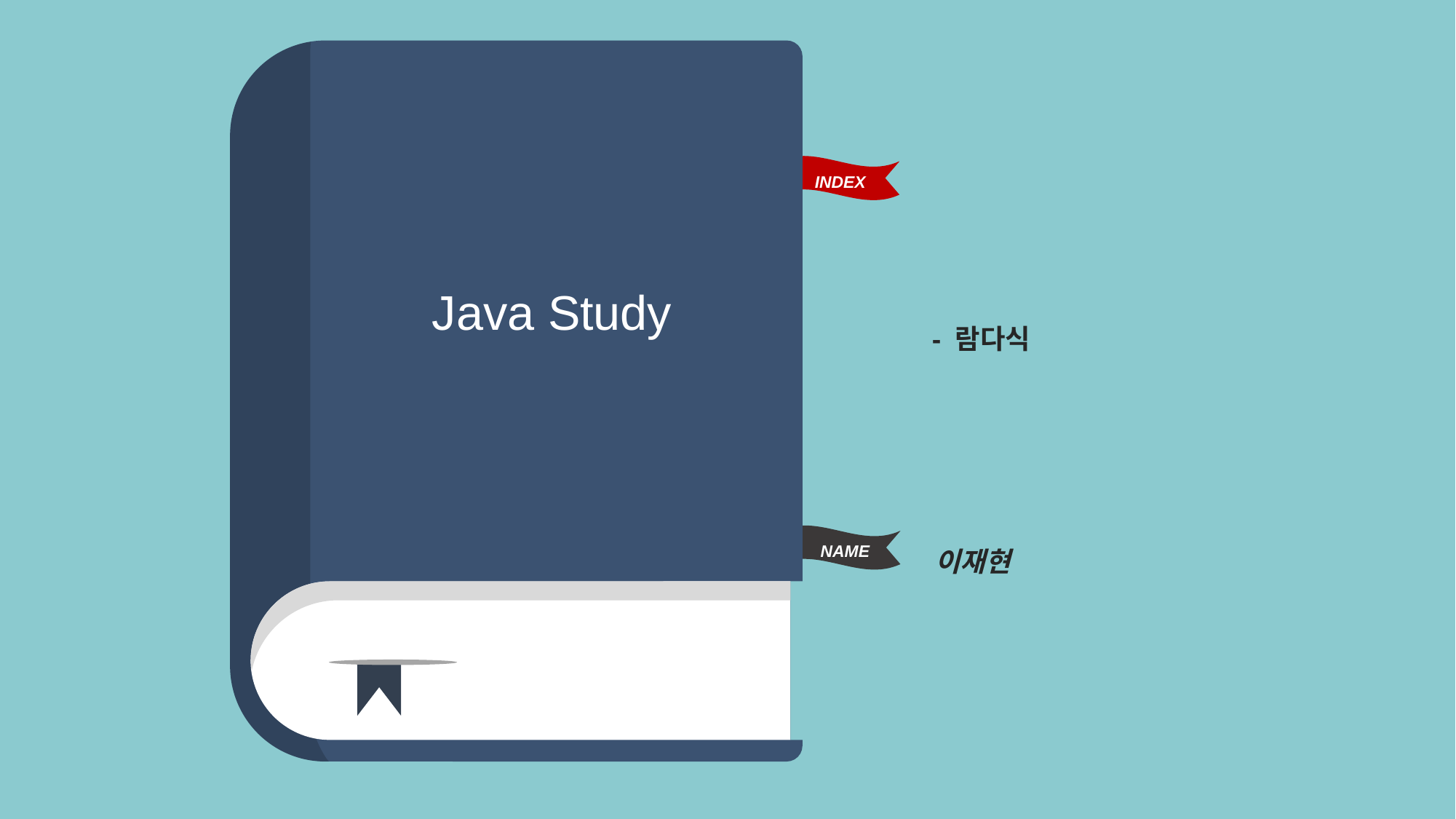

INDEX

Java Study
- 람다식

이재현
NAME